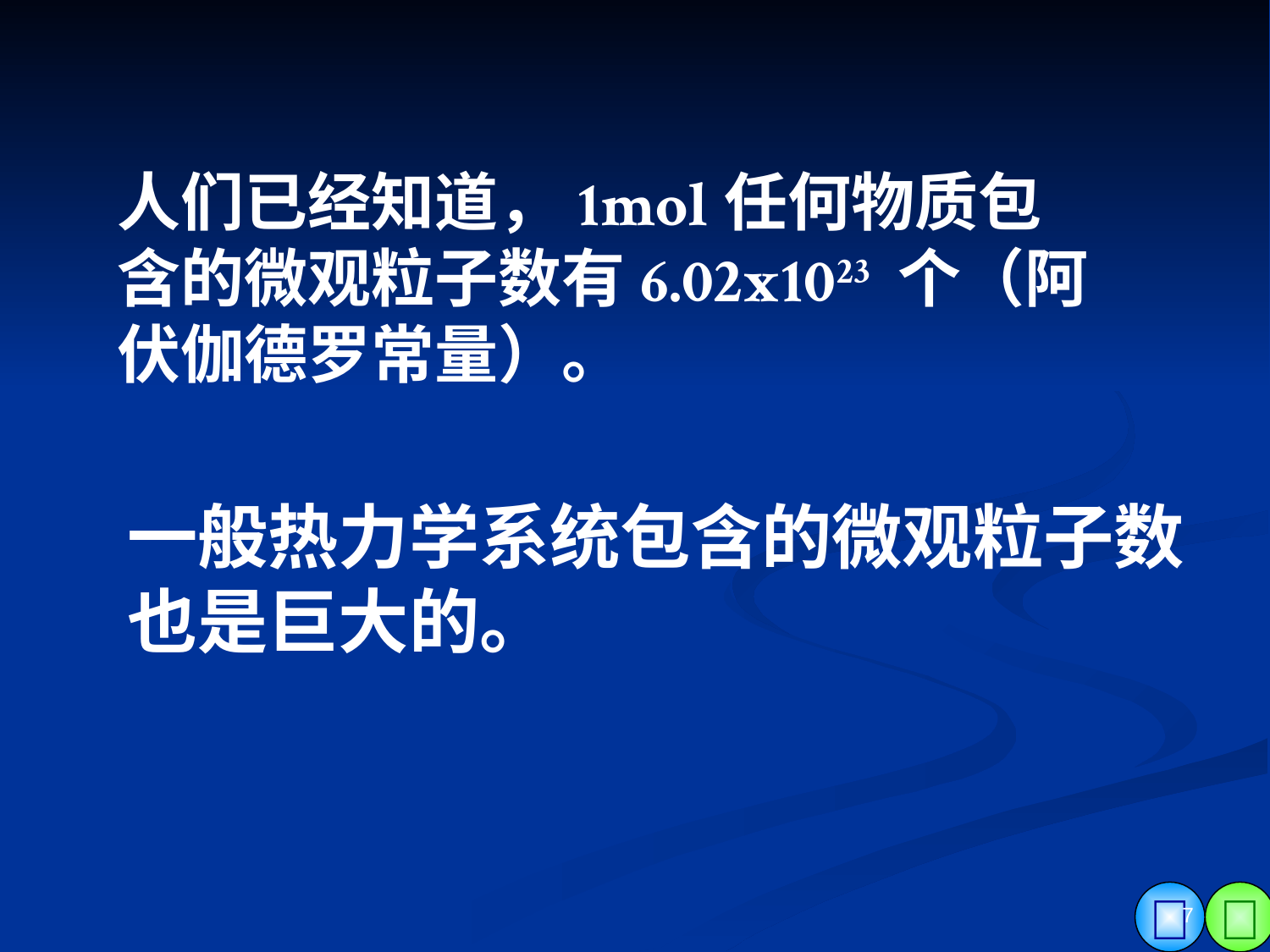

人们已经知道，1mol任何物质包含的微观粒子数有6.02x1023 个（阿伏伽德罗常量）。
一般热力学系统包含的微观粒子数也是巨大的。
7